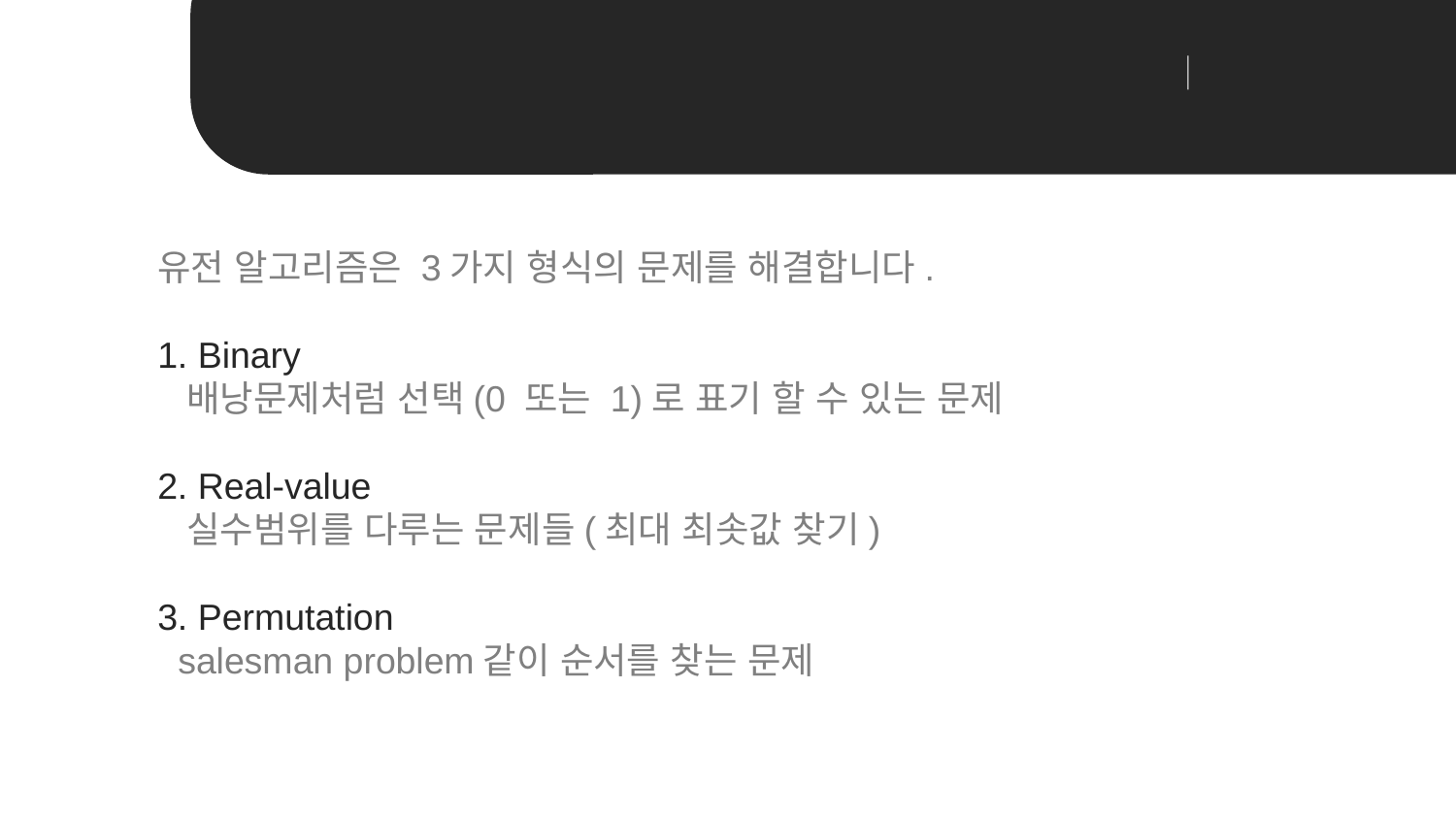

T-lab 유전알고리즘
Unit  03 ㅣ  문제 종류 3가지
유전 알고리즘은 3가지 형식의 문제를 해결합니다.

1. Binary
  배낭문제처럼 선택(0 또는 1)로 표기 할 수 있는 문제

2. Real-value
  실수범위를 다루는 문제들(최대 최솟값 찾기)

3. Permutation
  salesman problem같이 순서를 찾는 문제